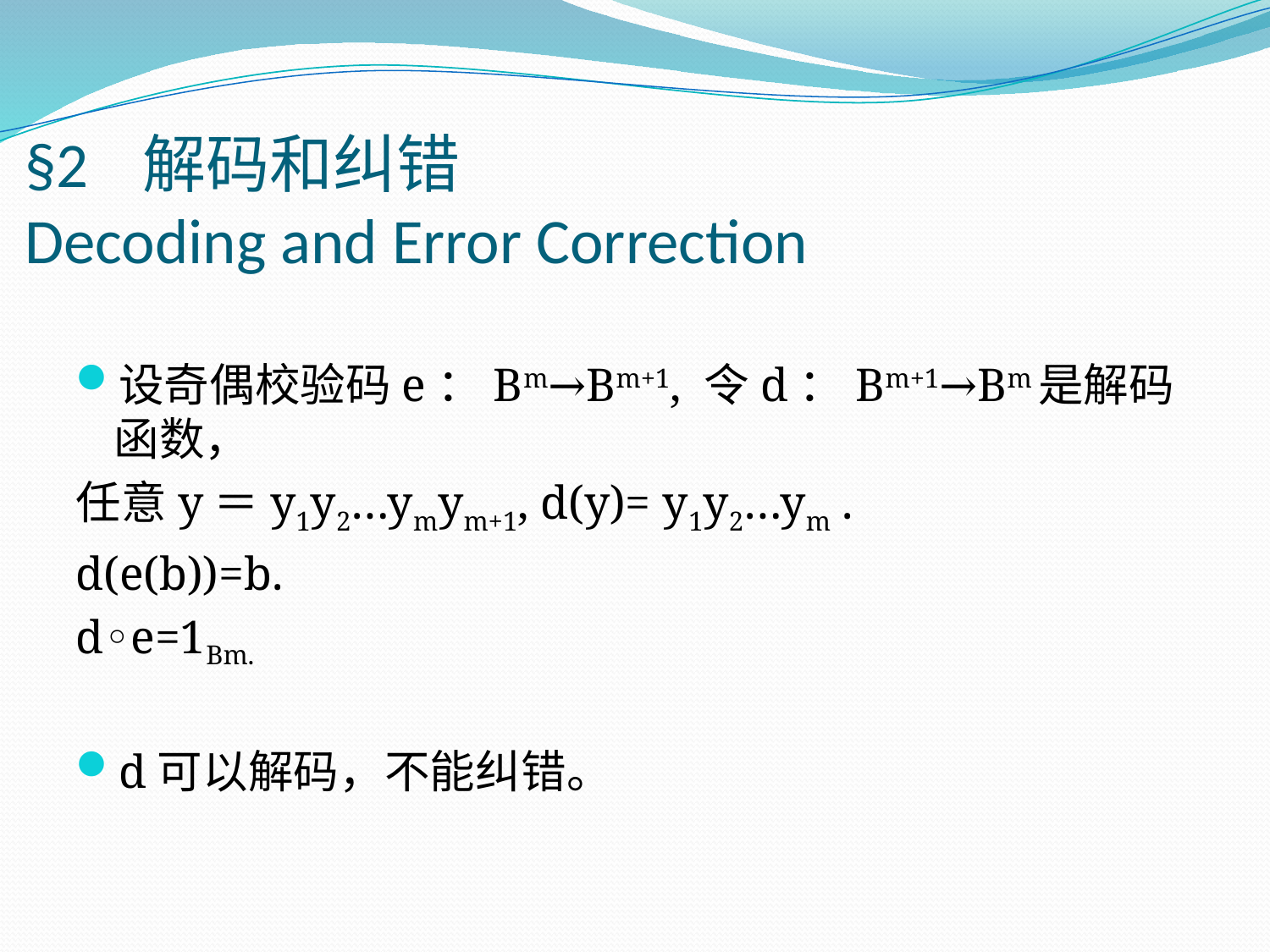

# §2   解码和纠错 Decoding and Error Correction

设奇偶校验码e：Bm→Bm+1, 令d：Bm+1→Bm是解码函数，
任意y＝y1y2…ymym+1, d(y)= y1y2…ym .
d(e(b))=b.
d◦e=1Bm.

d可以解码，不能纠错。